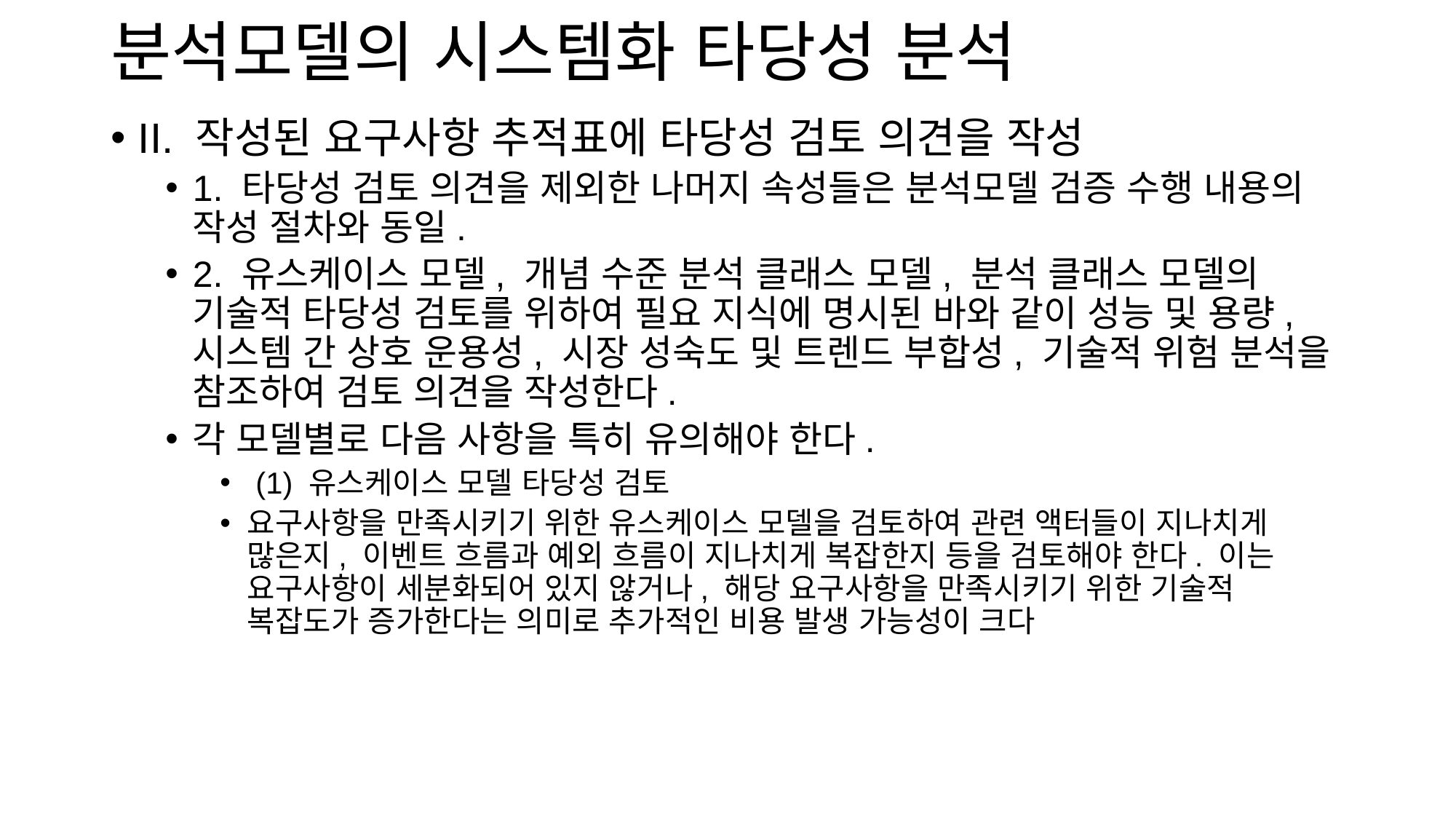

# 분석모델의 시스템화 타당성 분석
II. 작성된 요구사항 추적표에 타당성 검토 의견을 작성
1. 타당성 검토 의견을 제외한 나머지 속성들은 분석모델 검증 수행 내용의 작성 절차와 동일.
2. 유스케이스 모델, 개념 수준 분석 클래스 모델, 분석 클래스 모델의 기술적 타당성 검토를 위하여 필요 지식에 명시된 바와 같이 성능 및 용량, 시스템 간 상호 운용성, 시장 성숙도 및 트렌드 부합성, 기술적 위험 분석을 참조하여 검토 의견을 작성한다.
각 모델별로 다음 사항을 특히 유의해야 한다.
 (1) 유스케이스 모델 타당성 검토
요구사항을 만족시키기 위한 유스케이스 모델을 검토하여 관련 액터들이 지나치게 많은지, 이벤트 흐름과 예외 흐름이 지나치게 복잡한지 등을 검토해야 한다. 이는 요구사항이 세분화되어 있지 않거나, 해당 요구사항을 만족시키기 위한 기술적 복잡도가 증가한다는 의미로 추가적인 비용 발생 가능성이 크다